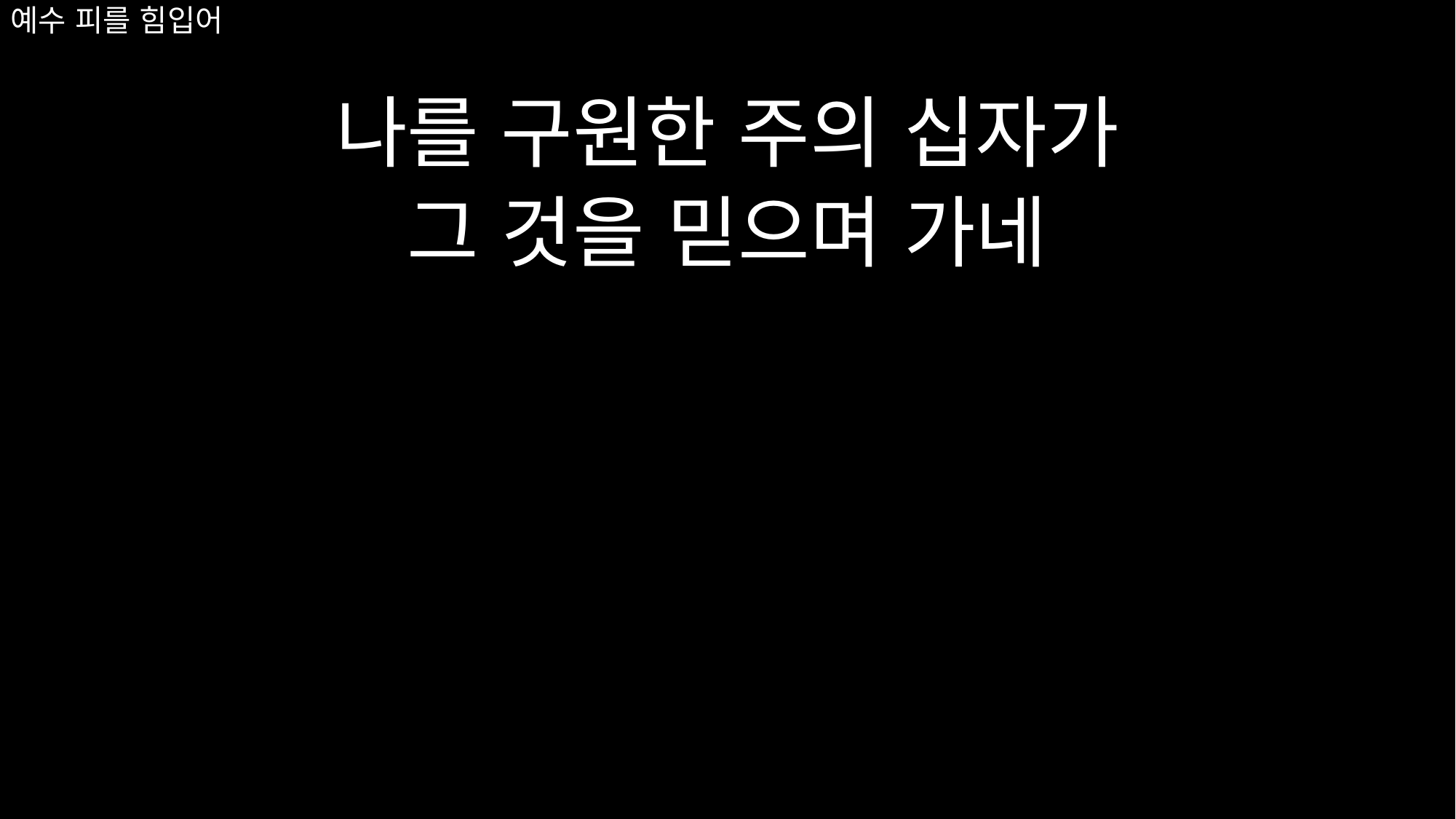

# 예수 피를 힘입어
나를 구원한 주의 십자가
그 것을 믿으며 가네